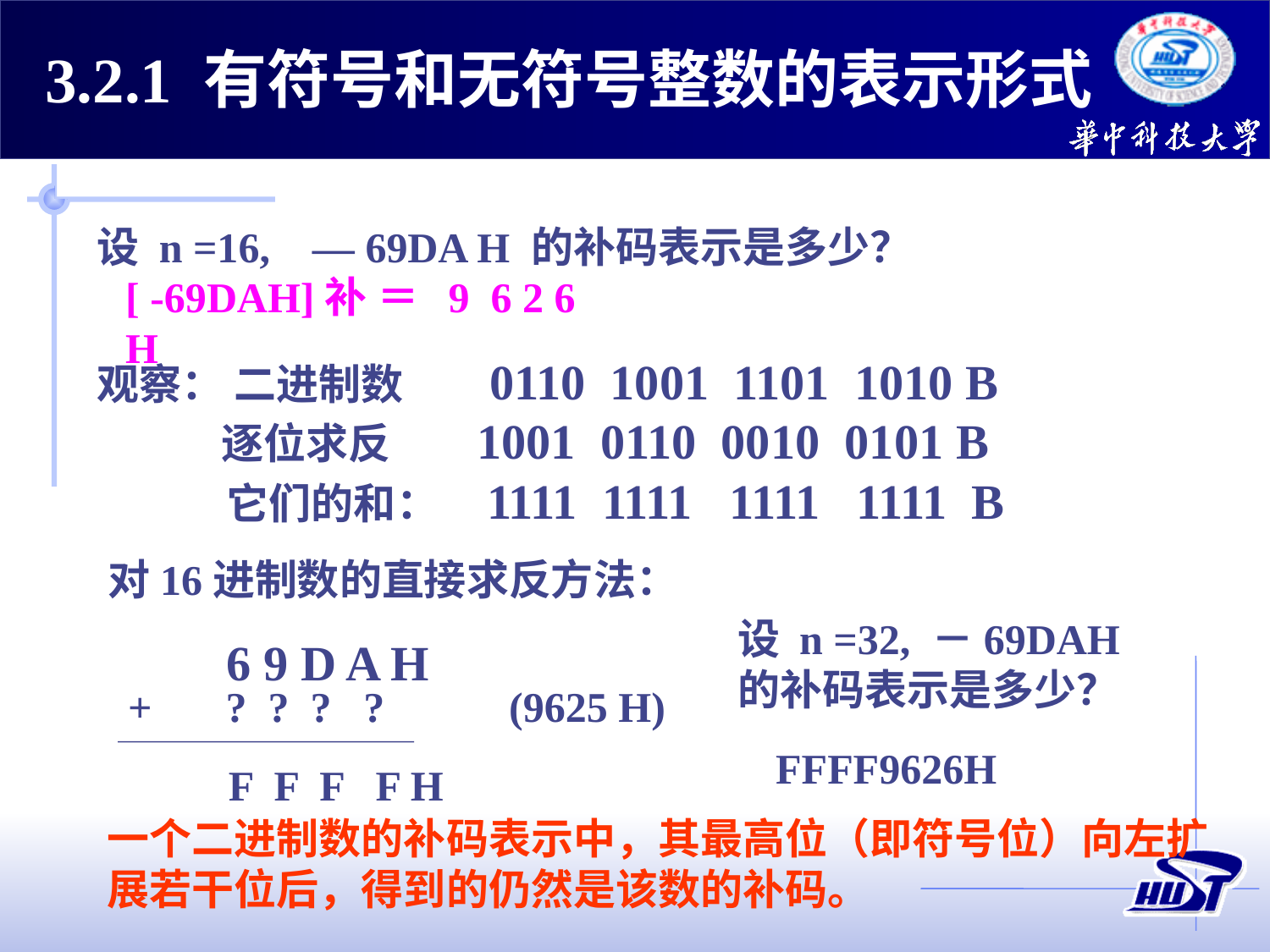

3.2.1 有符号和无符号整数的表示形式
设 n =16,    — 69DA H 的补码表示是多少？
[ -69DAH]补 ＝  9  6 2 6 H
 观察： 二进制数        0110  1001  1101  1010 B
              逐位求反        1001  0110  0010  0101 B
它们的和：    1111  1111   1111   1111  B
对16进制数的直接求反方法：
设 n =32, －69DAH 的补码表示是多少？
6 9 D A H
+
?  ?  ?   ?
(9625 H)
FFFF9626H

F  F  F   F H
一个二进制数的补码表示中，其最高位（即符号位）向左扩展若干位后，得到的仍然是该数的补码。